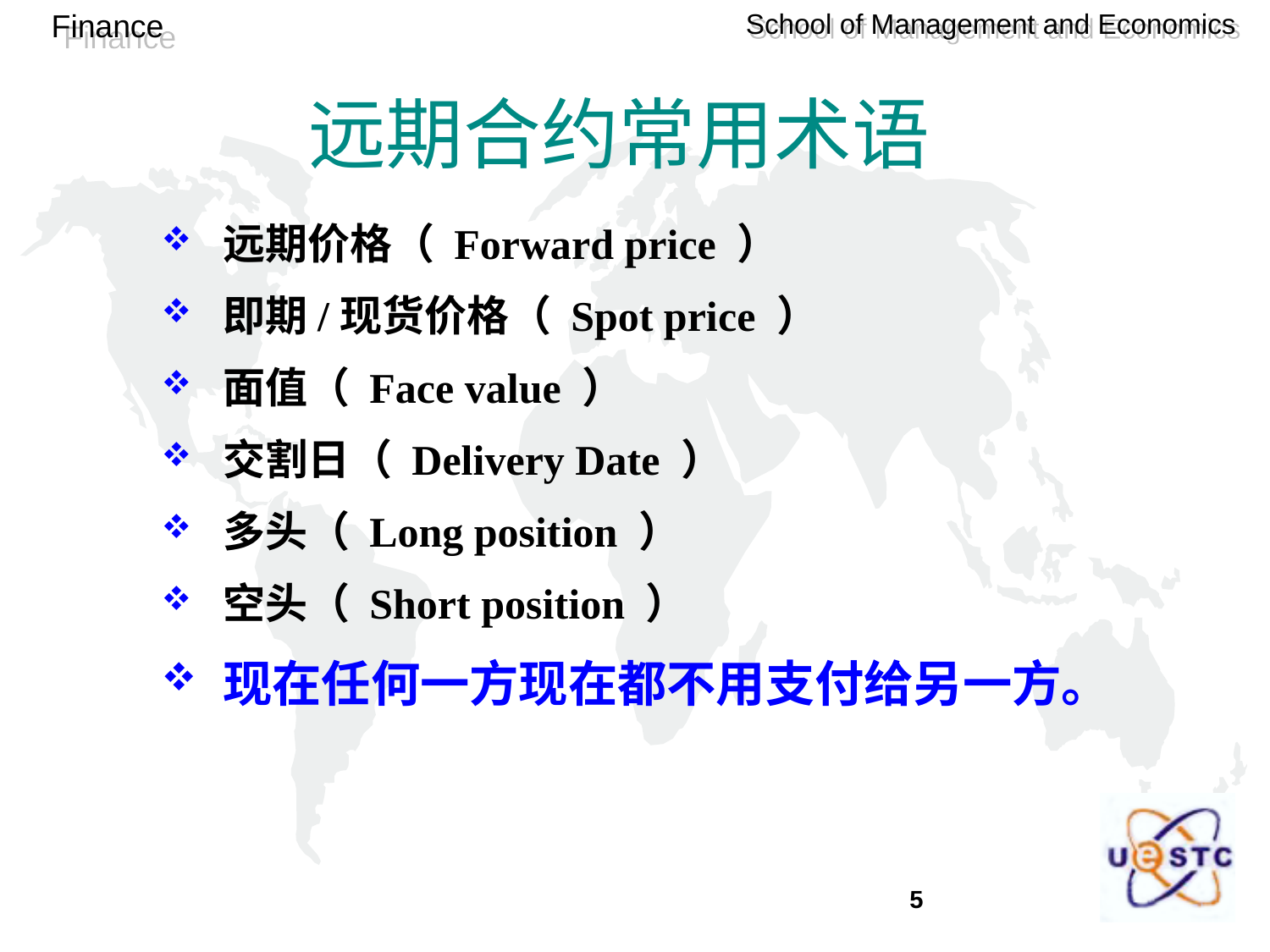

# 远期合约常用术语
远期价格（ Forward price ）
即期/现货价格（ Spot price ）
面值（ Face value ）
交割日（ Delivery Date ）
多头（ Long position ）
空头（ Short position ）
现在任何一方现在都不用支付给另一方。